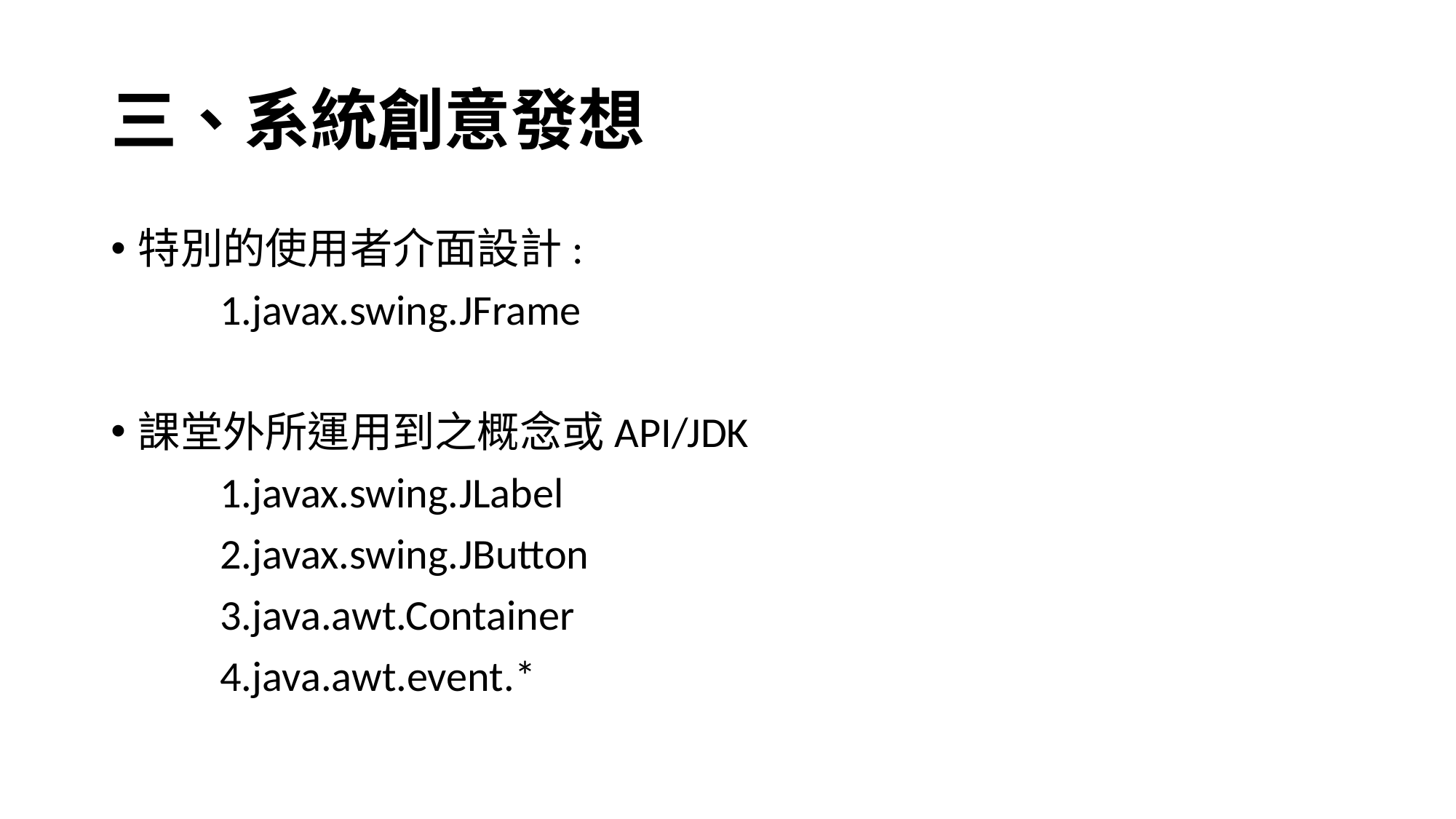

# 三、系統創意發想
特別的使用者介面設計:
	1.javax.swing.JFrame

課堂外所運用到之概念或API/JDK
	1.javax.swing.JLabel
	2.javax.swing.JButton
	3.java.awt.Container
	4.java.awt.event.*